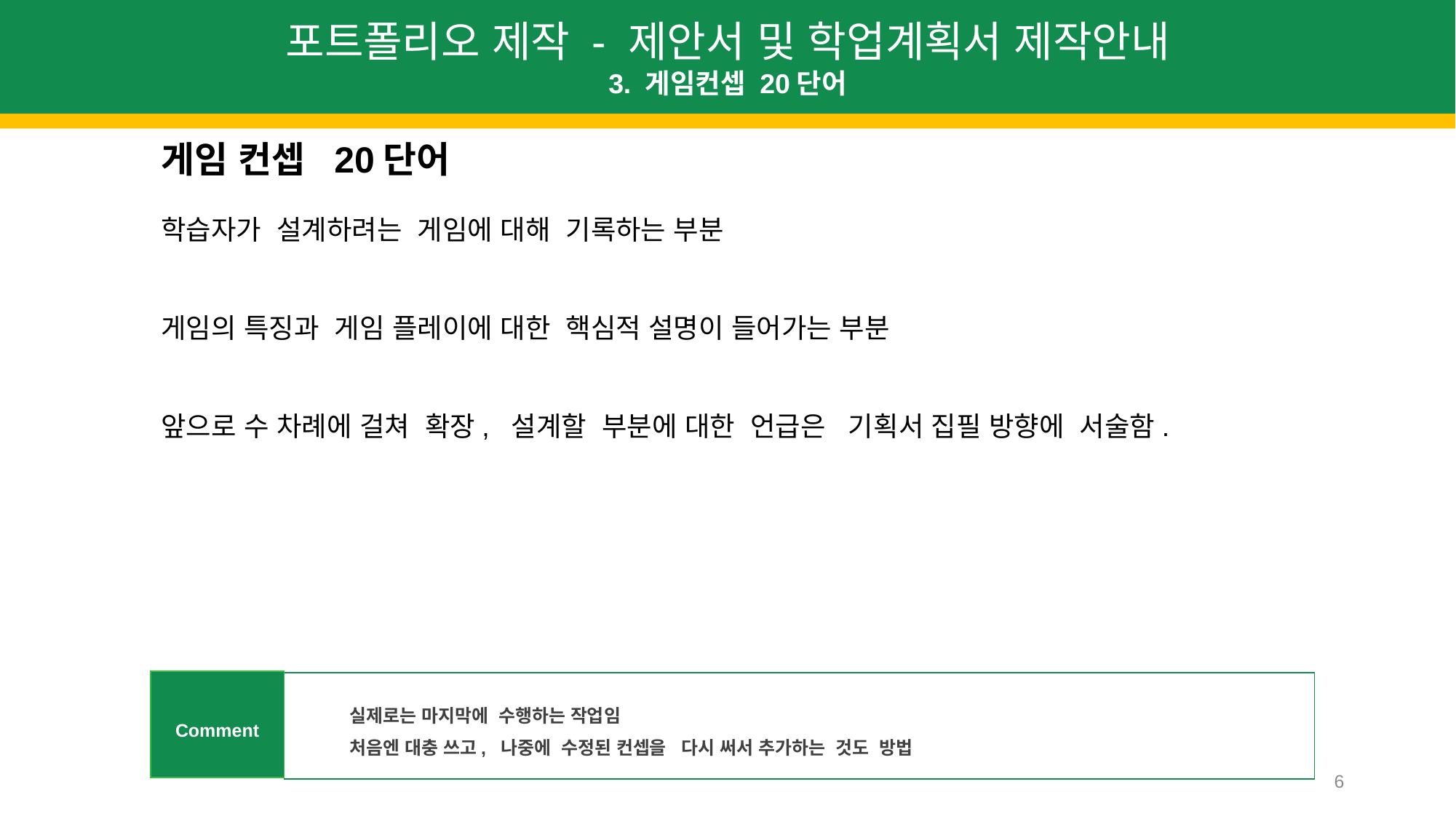

포트폴리오 제작 - 제안서 및 학업계획서 제작안내
 3. 게임컨셉 20단어
게임 컨셉  20단어

학습자가  설계하려는  게임에 대해  기록하는 부분

게임의 특징과  게임 플레이에 대한  핵심적 설명이 들어가는 부분

앞으로 수 차례에 걸쳐  확장,  설계할  부분에 대한  언급은   기획서 집필 방향에  서술함.

Comment
실제로는 마지막에  수행하는 작업임
처음엔 대충 쓰고,  나중에  수정된 컨셉을   다시 써서 추가하는  것도  방법
6